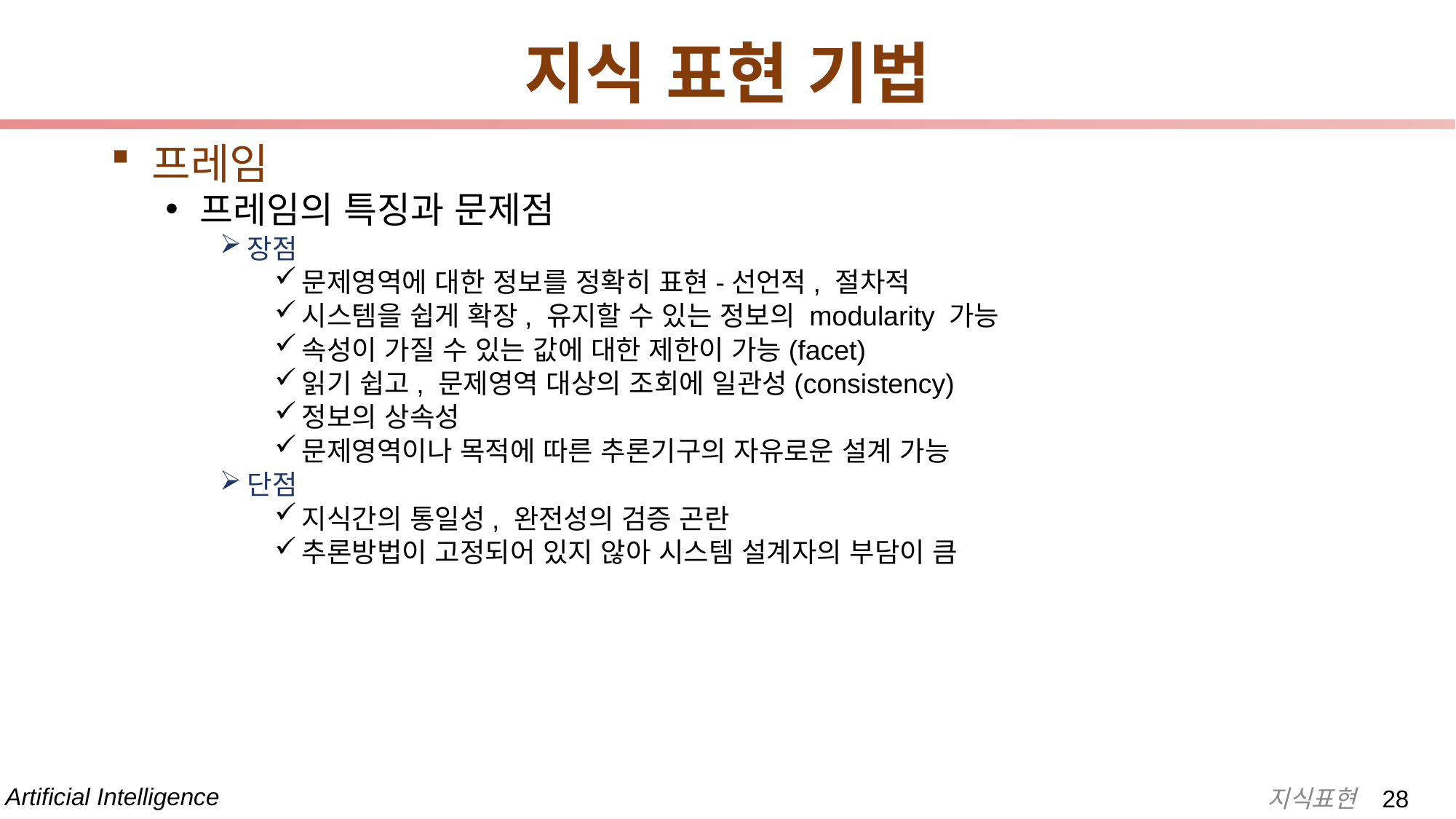

# 지식 표현 기법
프레임
프레임의 특징과 문제점
장점
문제영역에 대한 정보를 정확히 표현-선언적, 절차적
시스템을 쉽게 확장, 유지할 수 있는 정보의 modularity 가능
속성이 가질 수 있는 값에 대한 제한이 가능(facet)
읽기 쉽고, 문제영역 대상의 조회에 일관성(consistency)
정보의 상속성
문제영역이나 목적에 따른 추론기구의 자유로운 설계 가능
단점
지식간의 통일성, 완전성의 검증 곤란
추론방법이 고정되어 있지 않아 시스템 설계자의 부담이 큼